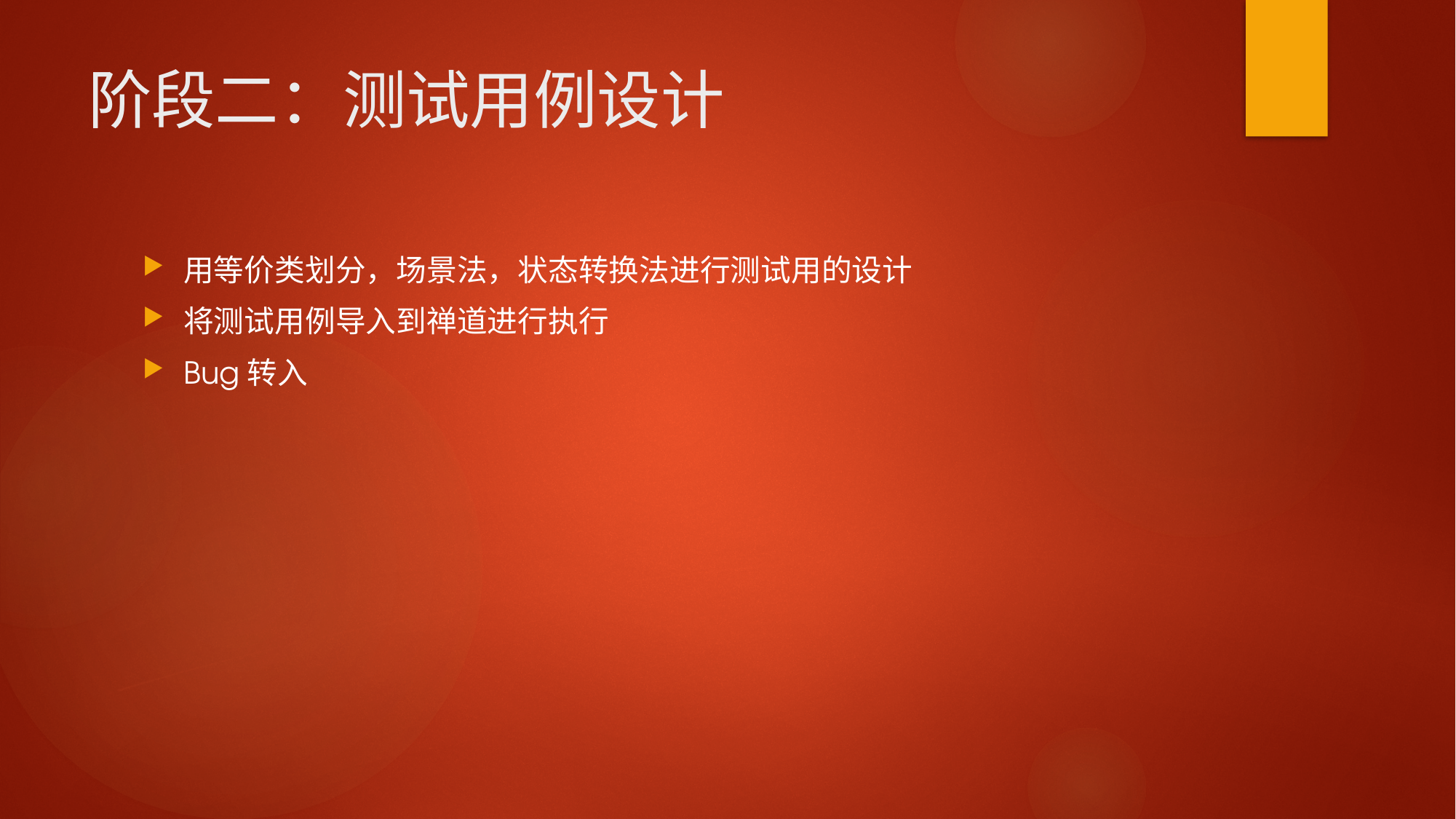

# 阶段二：测试用例设计
用等价类划分，场景法，状态转换法进行测试用的设计
将测试用例导入到禅道进行执行
Bug转入